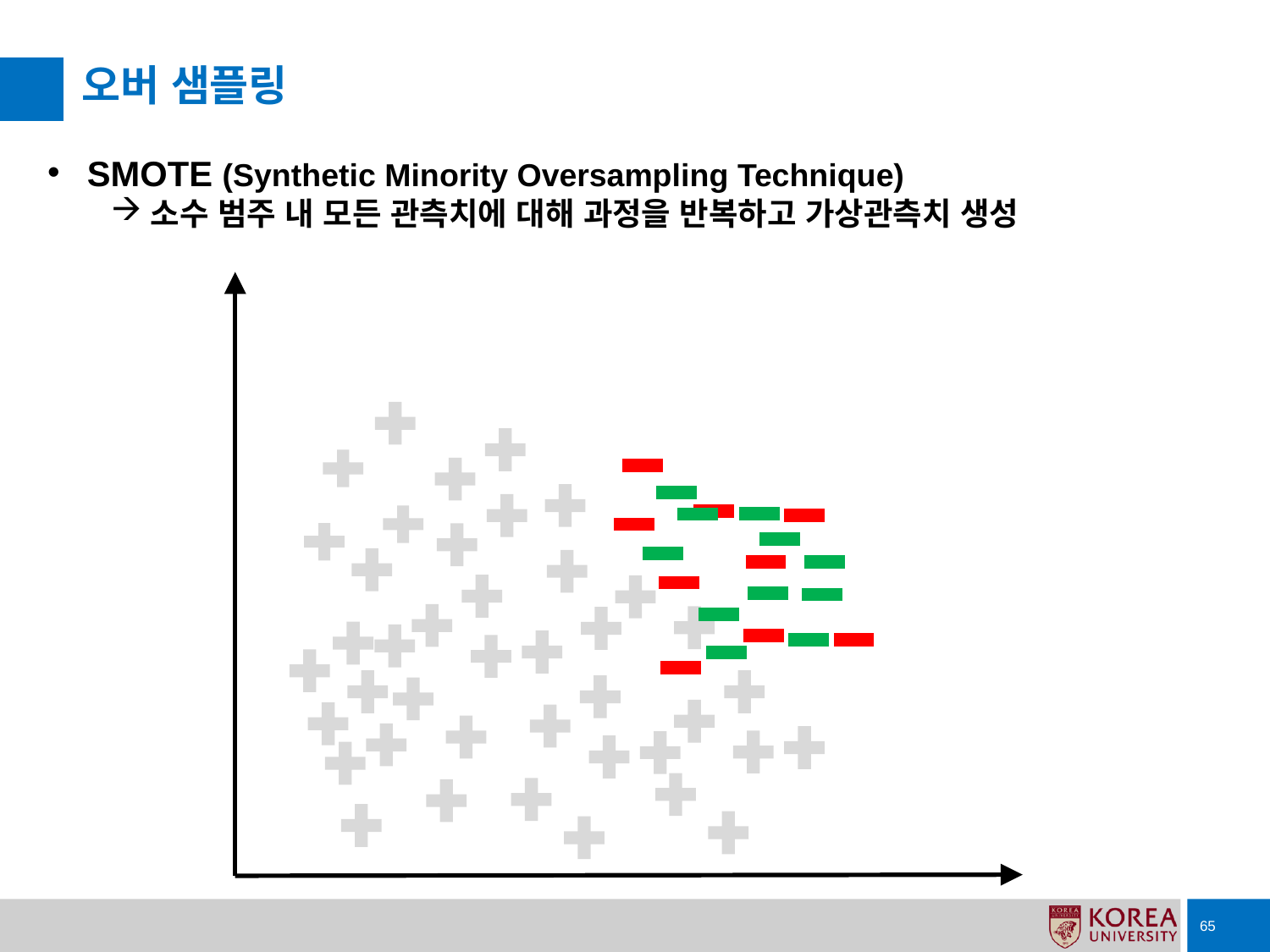

# 오버 샘플링

SMOTE (Synthetic Minority Oversampling Technique)
소수 범주 내 모든 관측치에 대해 과정을 반복하고 가상관측치 생성